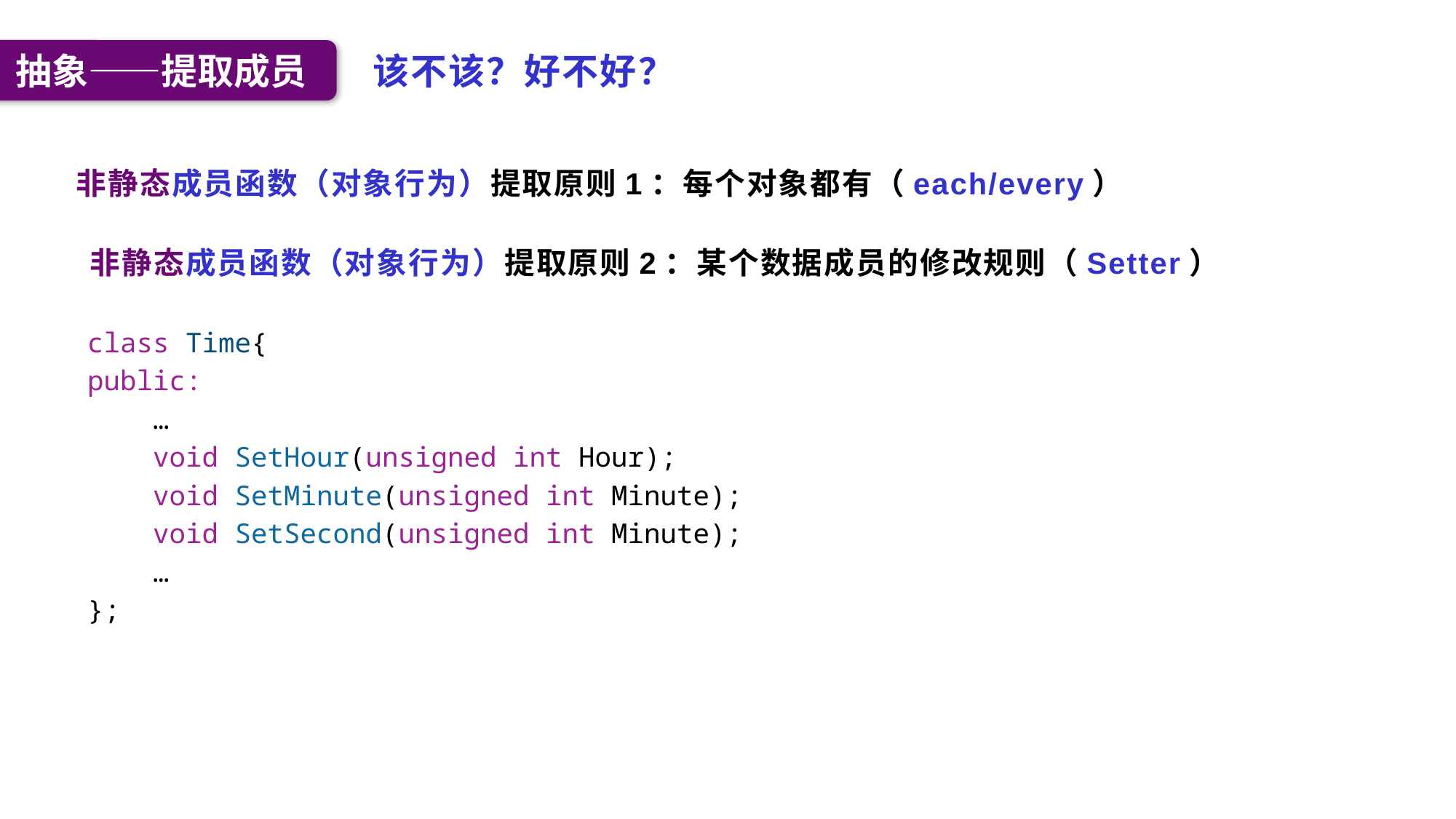

抽象——提取成员
该不该？好不好？
非静态成员函数（对象行为）提取原则1：每个对象都有（each/every）
非静态成员函数（对象行为）提取原则2：某个数据成员的修改规则（Setter）
class Time{
public:
    …
    void SetHour(unsigned int Hour);
    void SetMinute(unsigned int Minute);
    void SetSecond(unsigned int Minute);
    …
};
23